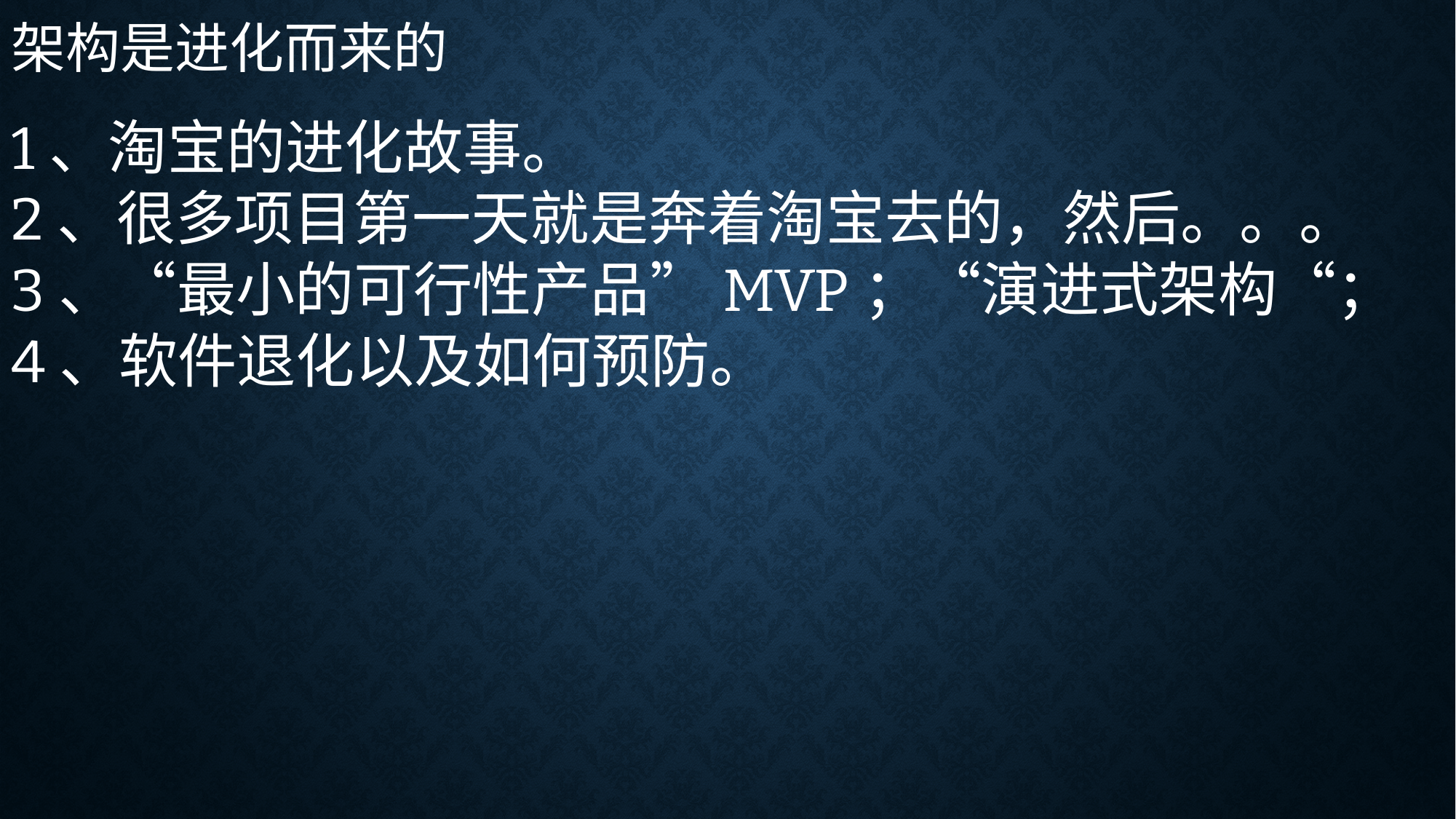

架构是进化而来的
1、淘宝的进化故事。
2、很多项目第一天就是奔着淘宝去的，然后。。。
3、“最小的可行性产品”MVP；“演进式架构“；
4、软件退化以及如何预防。